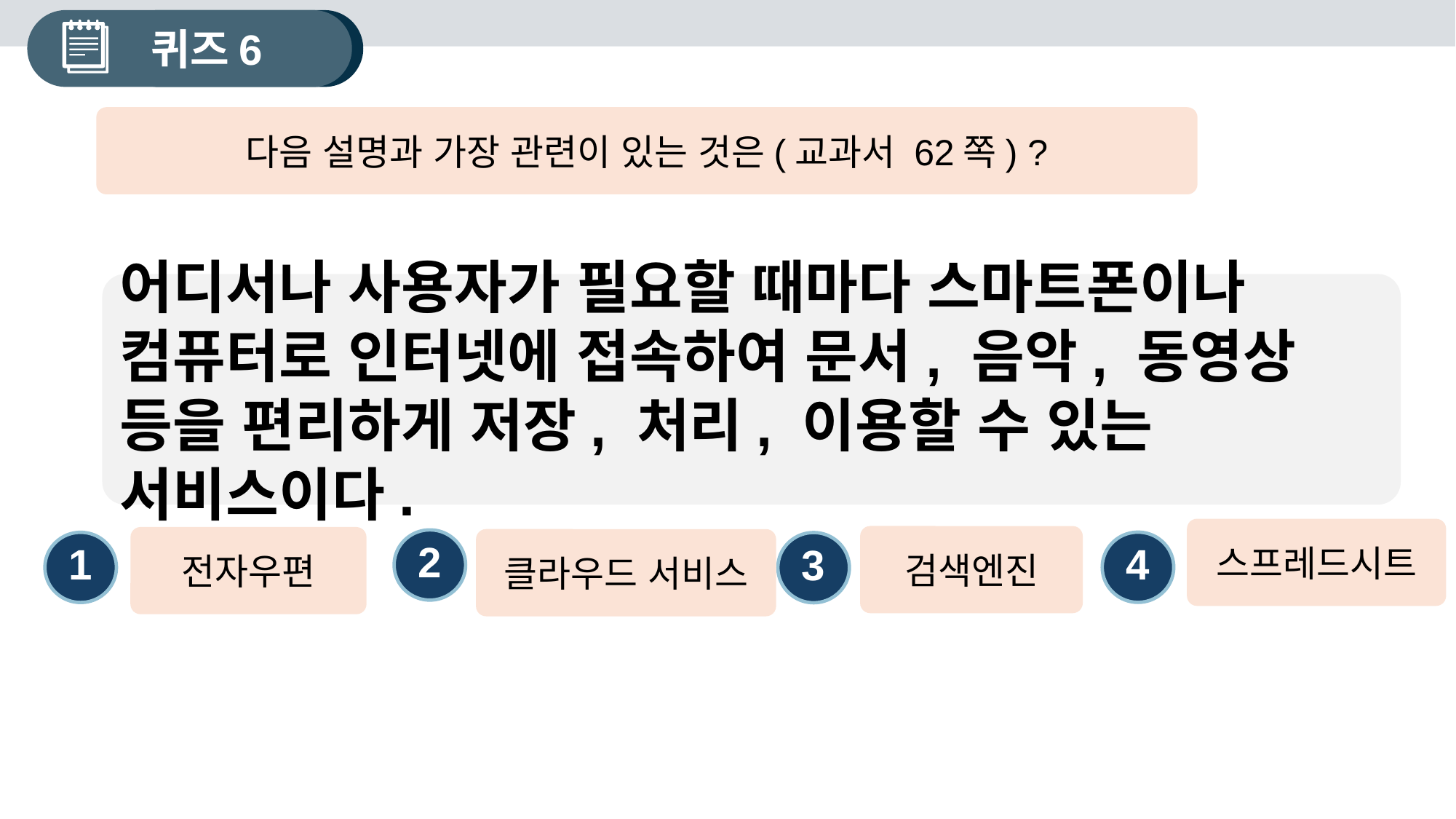

퀴즈6

다음 설명과 가장 관련이 있는 것은(교과서 62쪽) ?
어디서나 사용자가 필요할 때마다 스마트폰이나 컴퓨터로 인터넷에 접속하여 문서, 음악, 동영상 등을 편리하게 저장, 처리, 이용할 수 있는 서비스이다.
스프레드시트
검색엔진
전자우편
클라우드 서비스
2
4
1
3